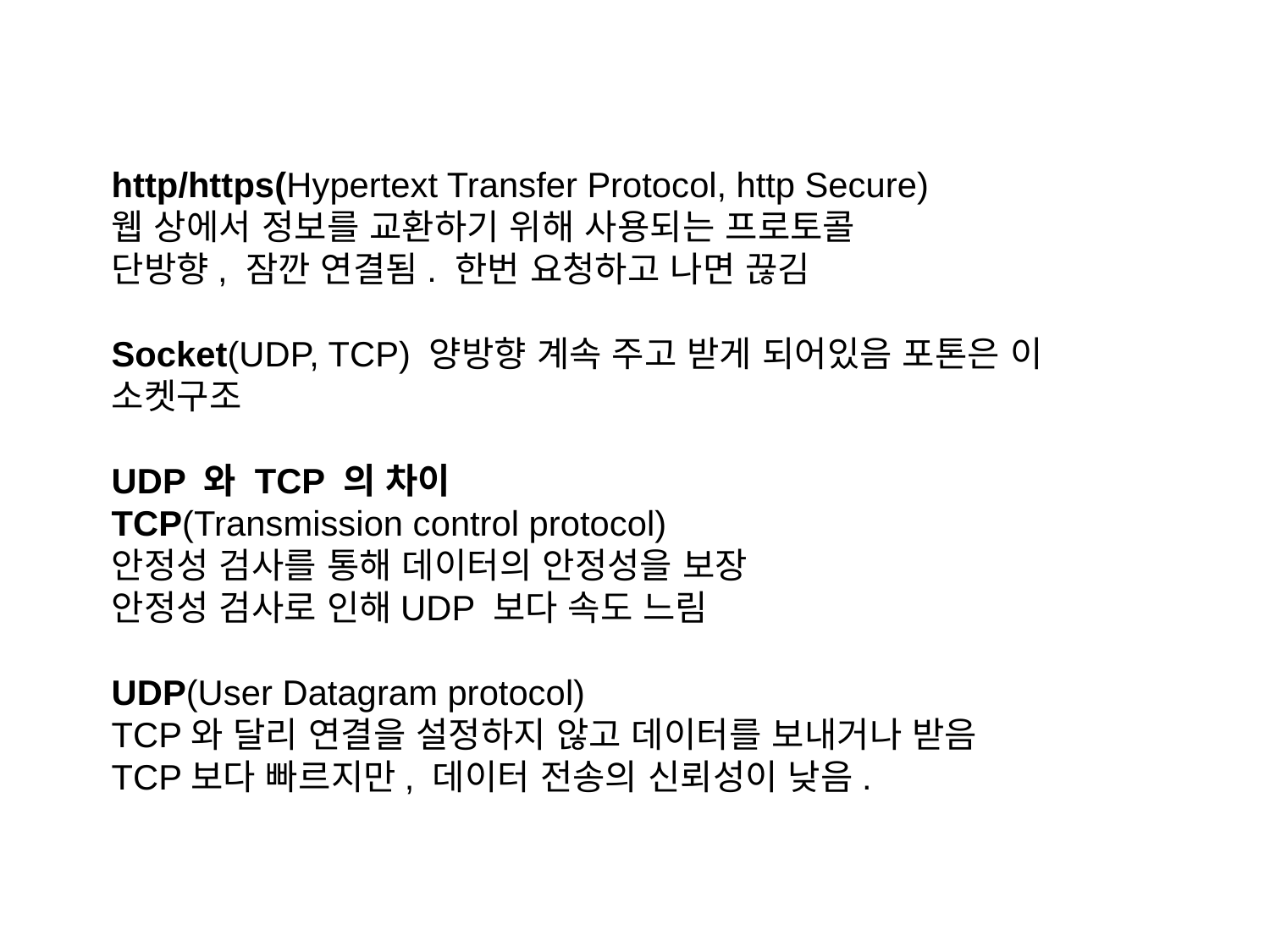

http/https(Hypertext Transfer Protocol, http Secure)
웹 상에서 정보를 교환하기 위해 사용되는 프로토콜
단방향, 잠깐 연결됨. 한번 요청하고 나면 끊김

Socket(UDP, TCP) 양방향 계속 주고 받게 되어있음 포톤은 이 소켓구조

UDP 와 TCP 의 차이
TCP(Transmission control protocol)
안정성 검사를 통해 데이터의 안정성을 보장
안정성 검사로 인해UDP 보다 속도 느림

UDP(User Datagram protocol)
TCP와 달리 연결을 설정하지 않고 데이터를 보내거나 받음
TCP보다 빠르지만, 데이터 전송의 신뢰성이 낮음.